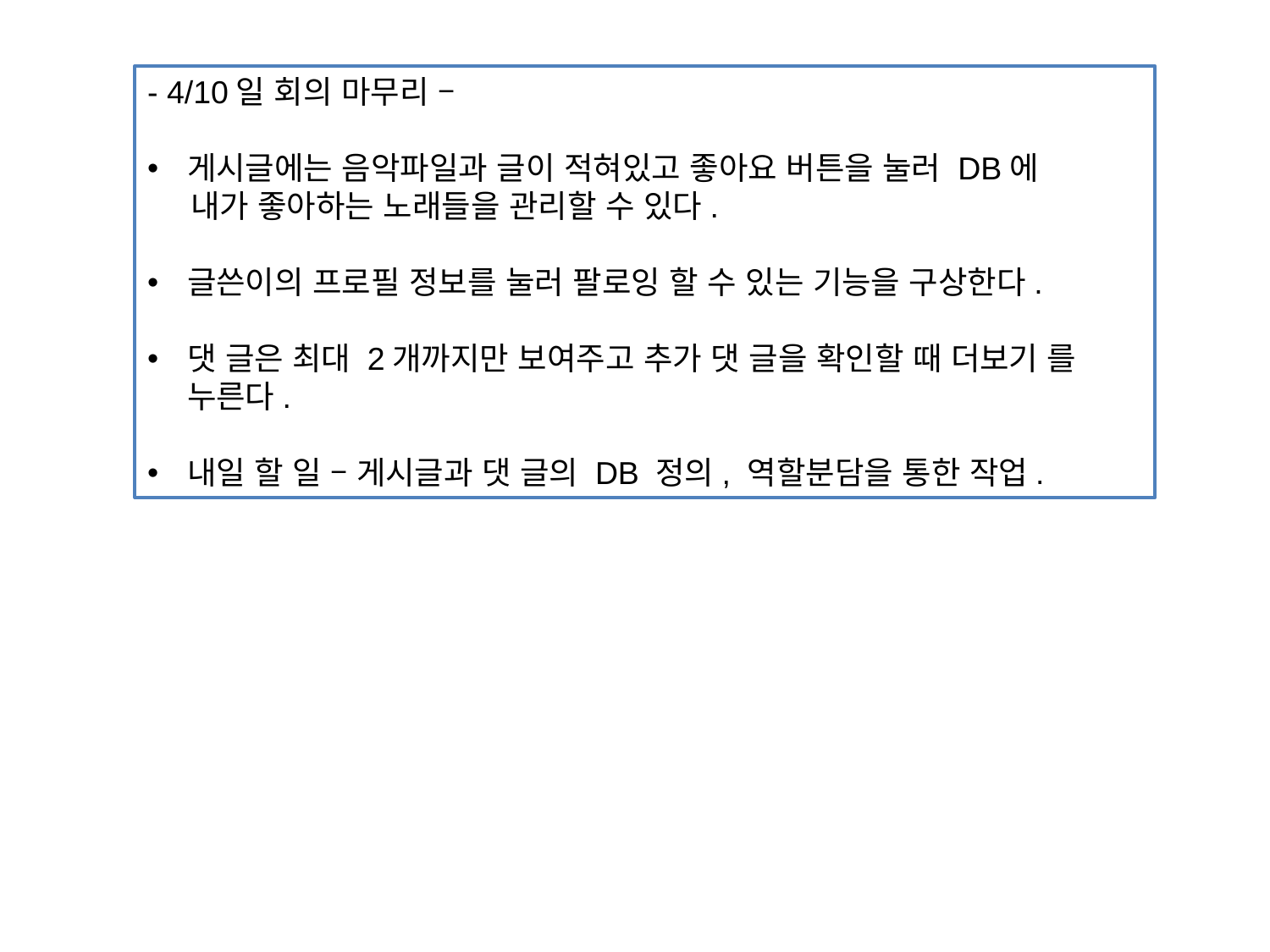

- 4/10일 회의 마무리 –

게시글에는 음악파일과 글이 적혀있고 좋아요 버튼을 눌러 DB에
    내가 좋아하는 노래들을 관리할 수 있다.

글쓴이의 프로필 정보를 눌러 팔로잉 할 수 있는 기능을 구상한다.

댓 글은 최대 2개까지만 보여주고 추가 댓 글을 확인할 때 더보기 를 누른다.

내일 할 일 – 게시글과 댓 글의 DB 정의, 역할분담을 통한 작업.